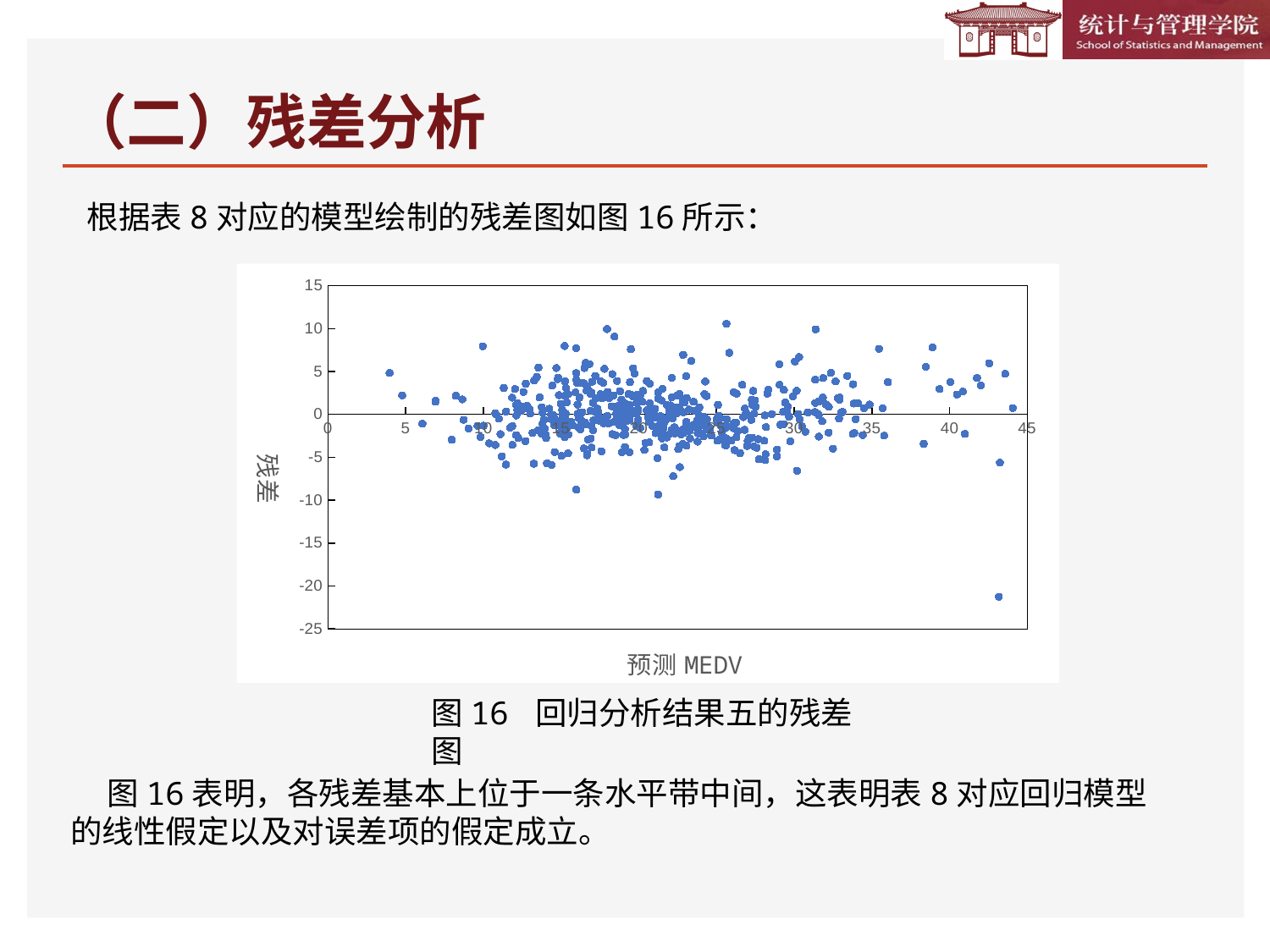

（二）残差分析
根据表8对应的模型绘制的残差图如图16所示：

### Chart

| Category | 残差 |
|---|---|
图16 回归分析结果五的残差图
    图16表明，各残差基本上位于一条水平带中间，这表明表8对应回归模型的线性假定以及对误差项的假定成立。